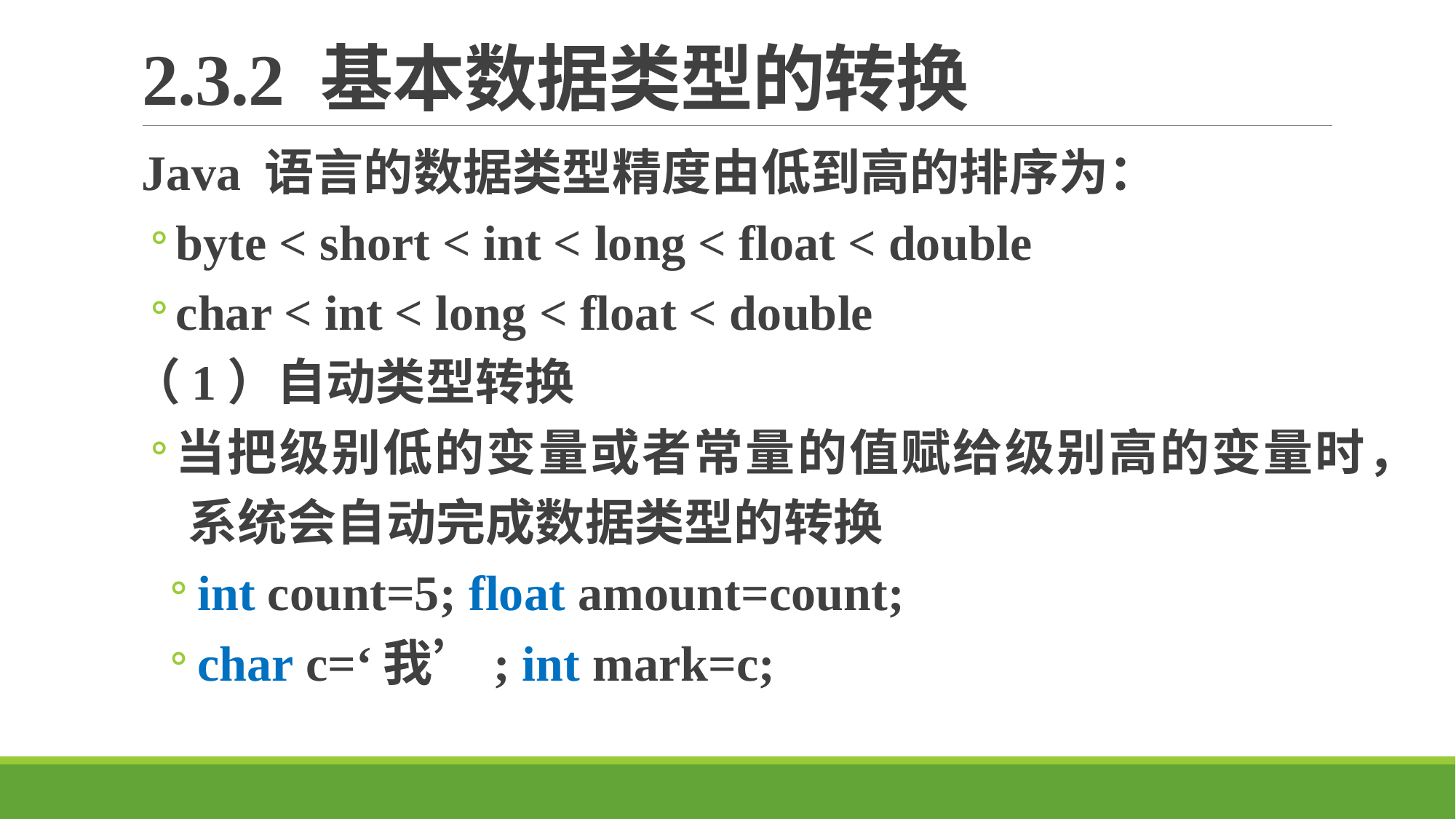

# 2.3.2 基本数据类型的转换
Java 语言的数据类型精度由低到高的排序为：
byte < short < int < long < float < double
char < int < long < float < double
（1）自动类型转换
当把级别低的变量或者常量的值赋给级别高的变量时，
  系统会自动完成数据类型的转换
int count=5; float amount=count;
char c=‘我’; int mark=c;